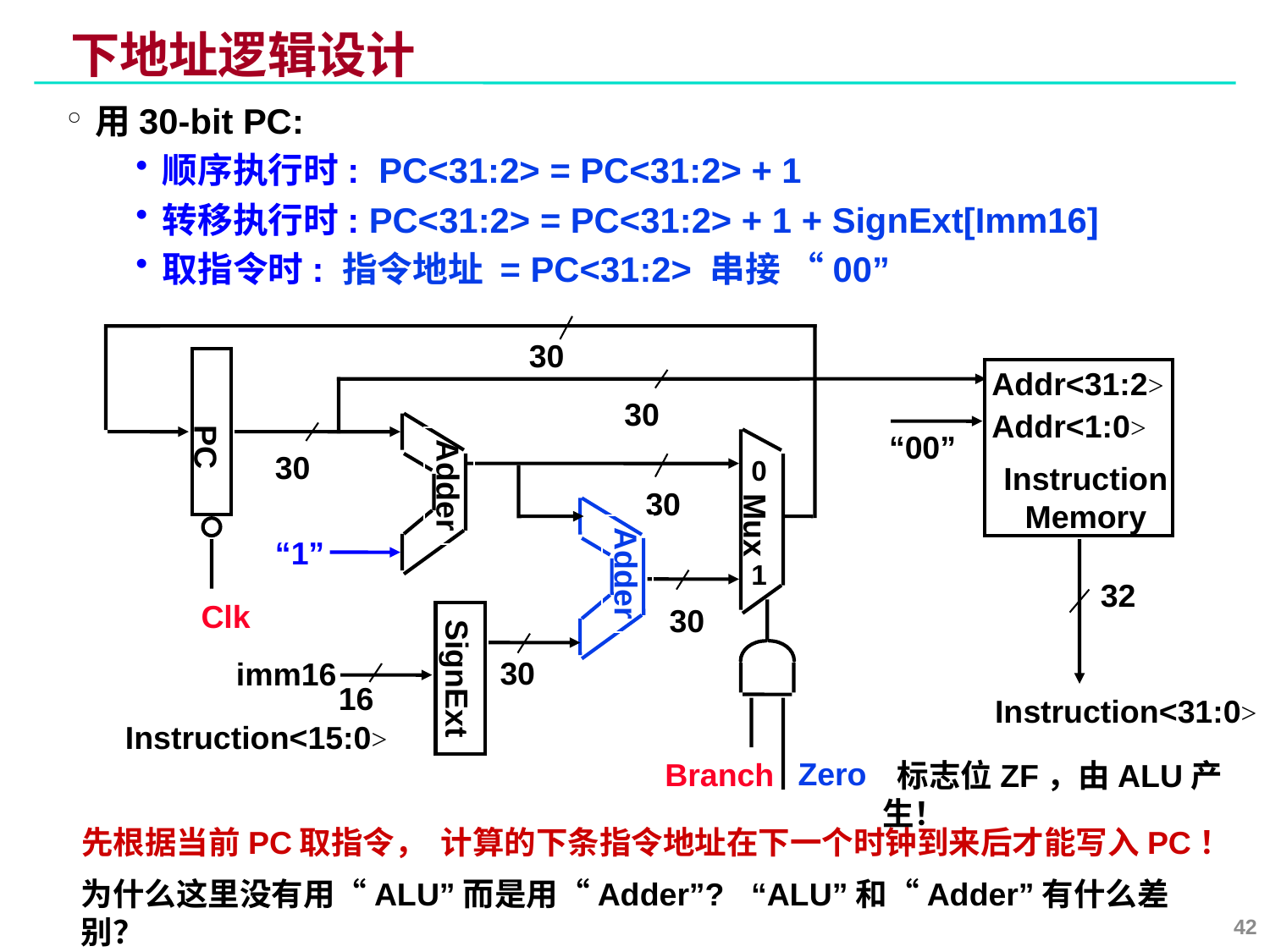

# 下地址逻辑设计
用30-bit PC:
顺序执行时:  PC<31:2> = PC<31:2> + 1
转移执行时: PC<31:2> = PC<31:2> + 1 + SignExt[Imm16]
取指令时: 指令地址 = PC<31:2> 串接 “00”

30

PC

Clk
Addr<31:2>

30
Addr<1:0>

“00”

0
Mux
1

30
Instruction
Memory

Adder

30

“1”

Adder

32

30

30
imm16
SignExt

16

Instruction<31:0>

Instruction<15:0>
Zero
Branch
 标志位ZF，由ALU产生！
先根据当前PC取指令，  计算的下条指令地址在下一个时钟到来后才能写入PC！
为什么这里没有用“ALU”而是用“Adder”?   “ALU”和“Adder”有什么差别？
42